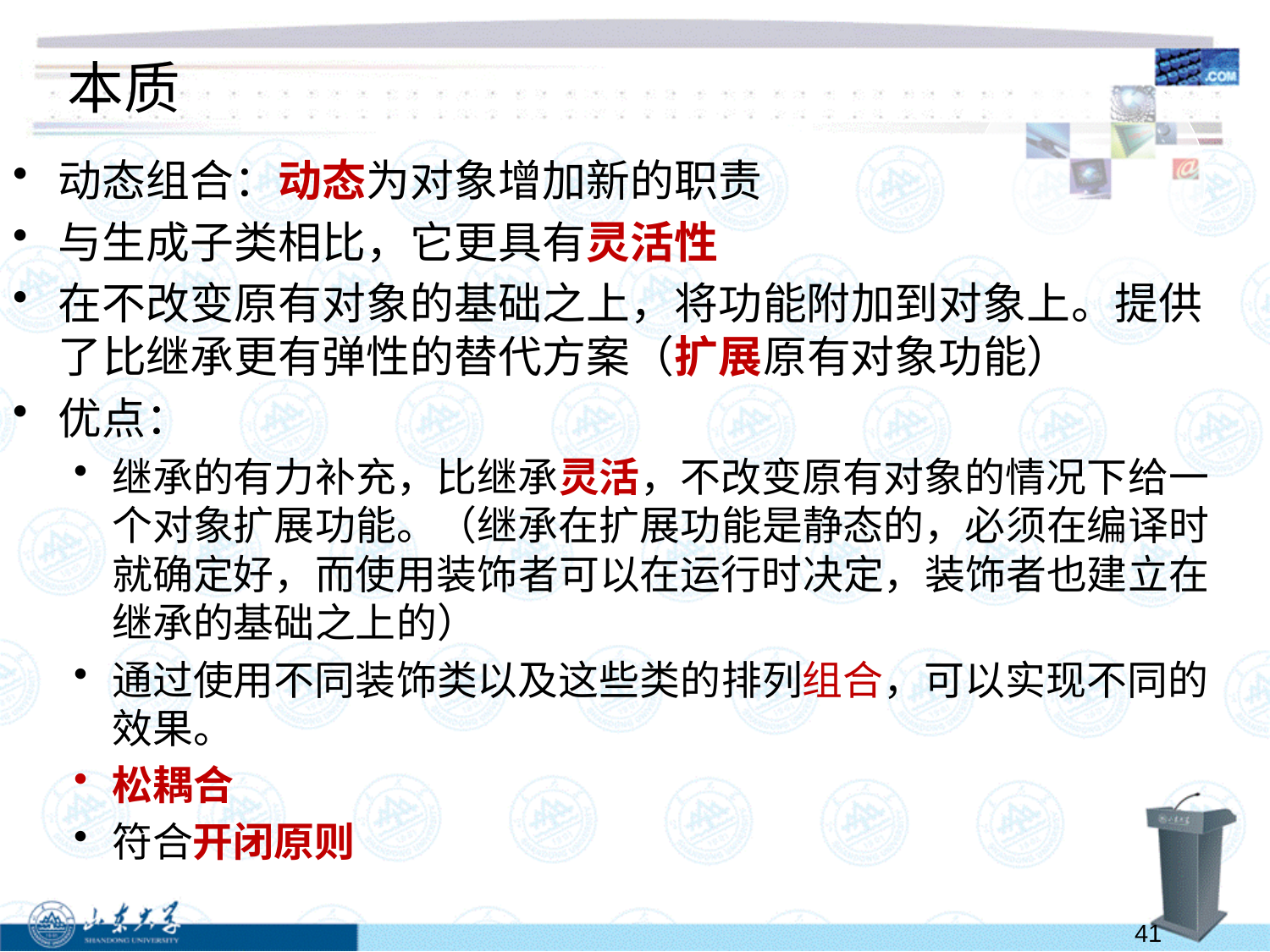

# 本质
动态组合：动态为对象增加新的职责
与生成子类相比，它更具有灵活性
在不改变原有对象的基础之上，将功能附加到对象上。提供了比继承更有弹性的替代方案（扩展原有对象功能）
优点：
继承的有力补充，比继承灵活，不改变原有对象的情况下给一个对象扩展功能。（继承在扩展功能是静态的，必须在编译时就确定好，而使用装饰者可以在运行时决定，装饰者也建立在继承的基础之上的）
通过使用不同装饰类以及这些类的排列组合，可以实现不同的效果。
松耦合
符合开闭原则
41